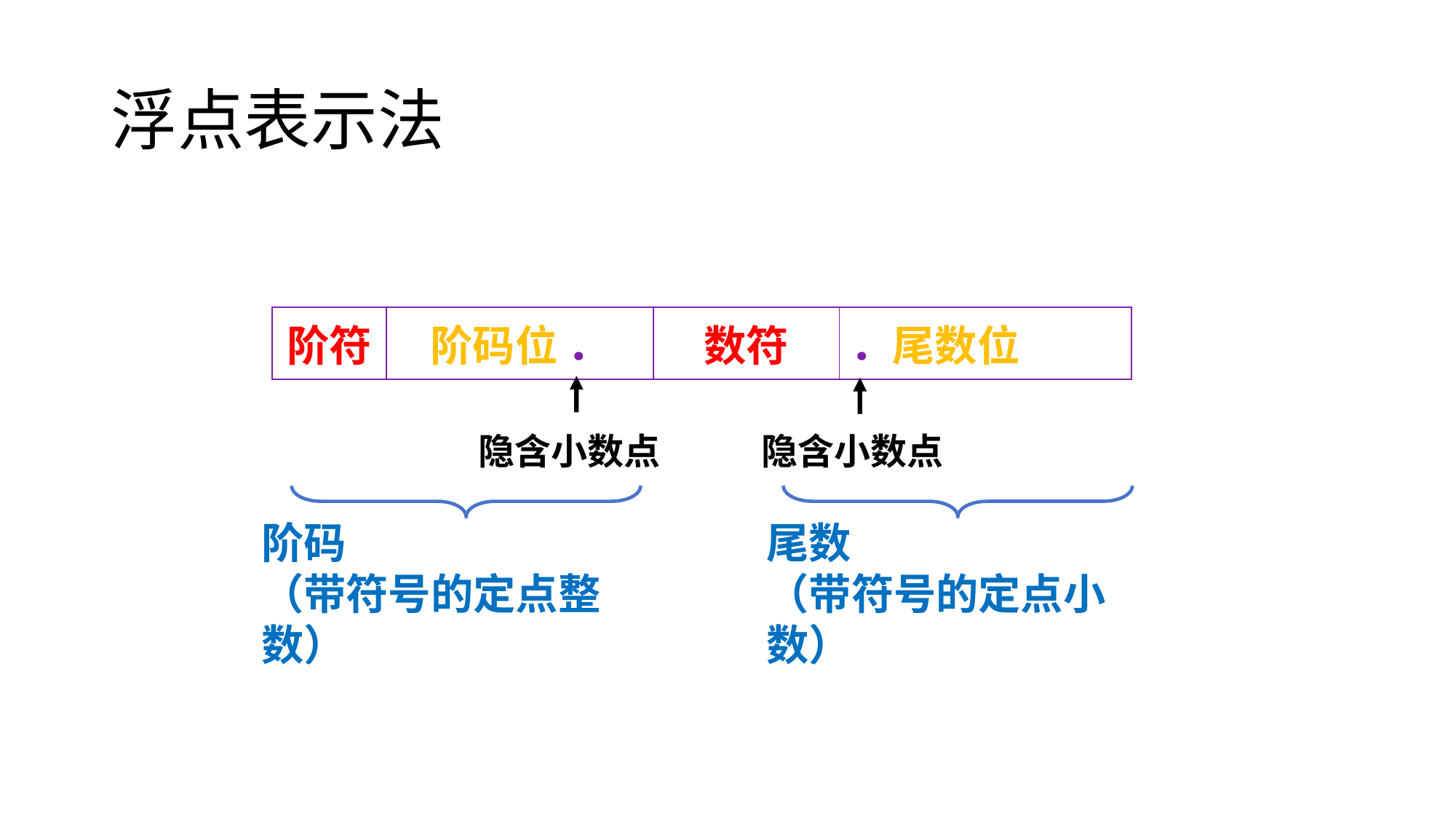

# 浮点表示法
| 阶符 | 阶码位 ． | 数符 | ．尾数位 |
| --- | --- | --- | --- |

隐含小数点

隐含小数点
阶码
（带符号的定点整数）
尾数
（带符号的定点小数）